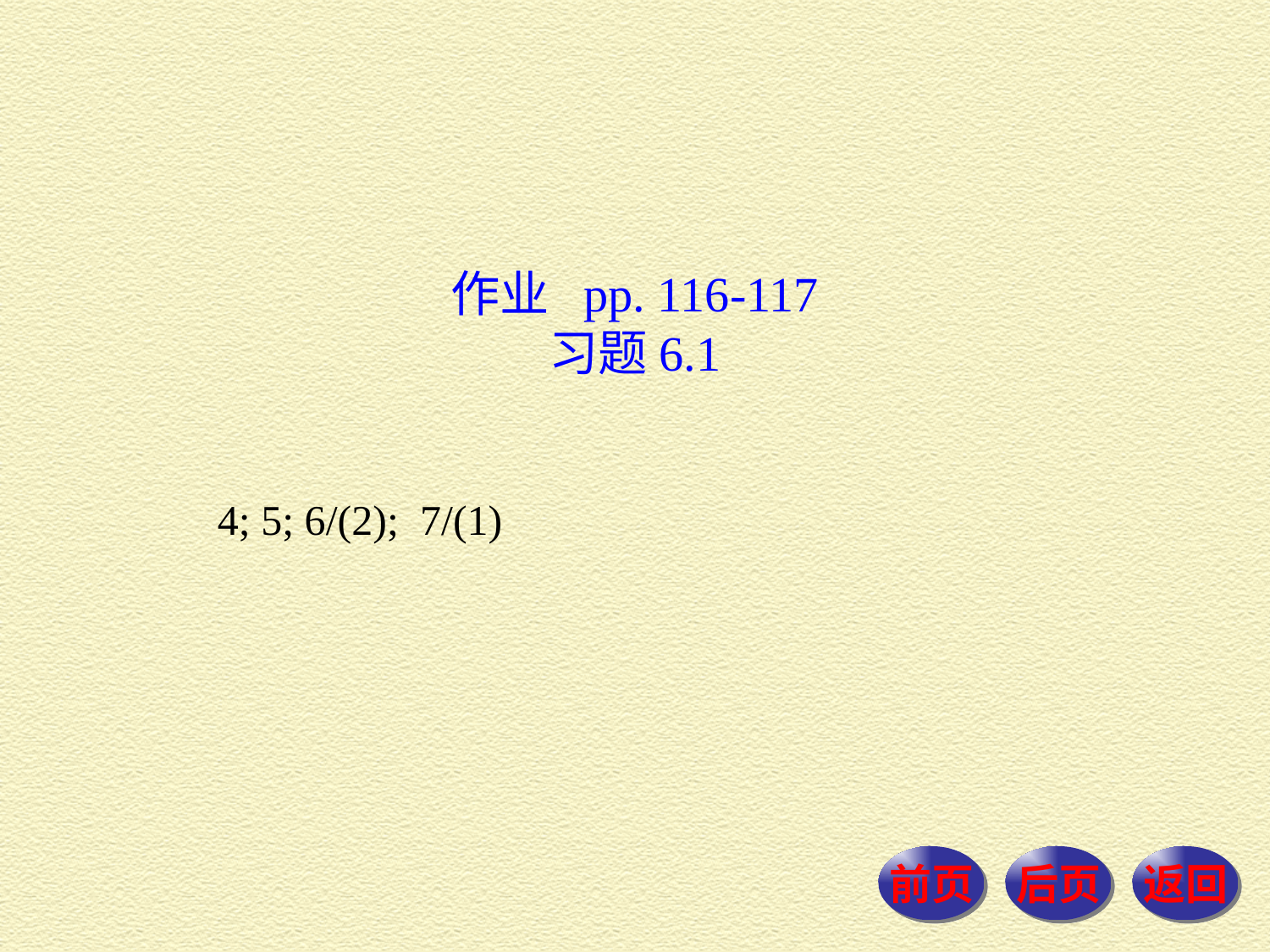

作业  pp. 116-117
习题6.1
4; 5; 6/(2);  7/(1)